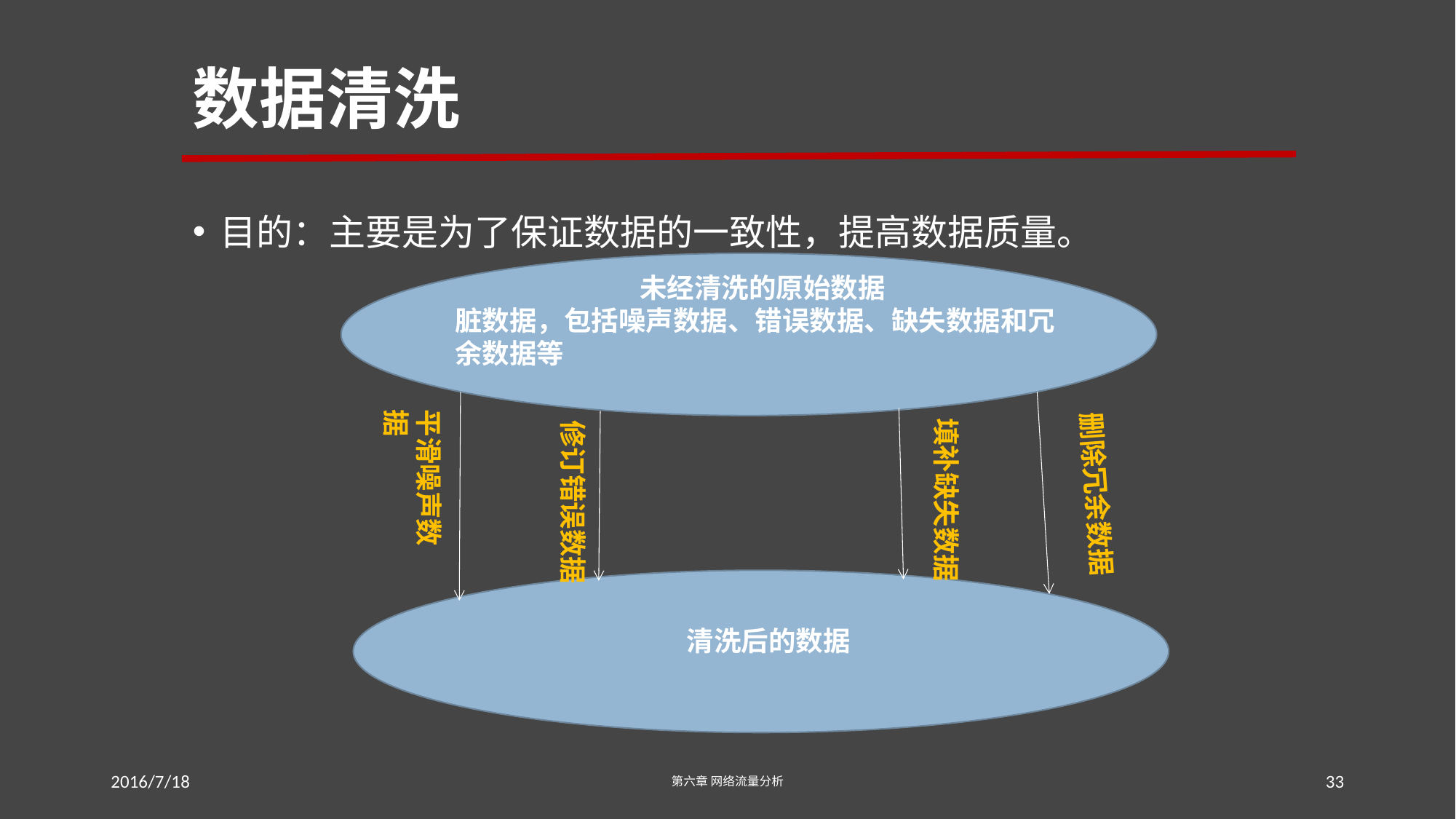

# 数据清洗
目的：主要是为了保证数据的一致性，提高数据质量。

未经清洗的原始数据
脏数据，包括噪声数据、错误数据、缺失数据和冗余数据等
平滑噪声数据
删除冗余数据
填补缺失数据
修订错误数据

清洗后的数据
2016/7/18
第六章 网络流量分析
33